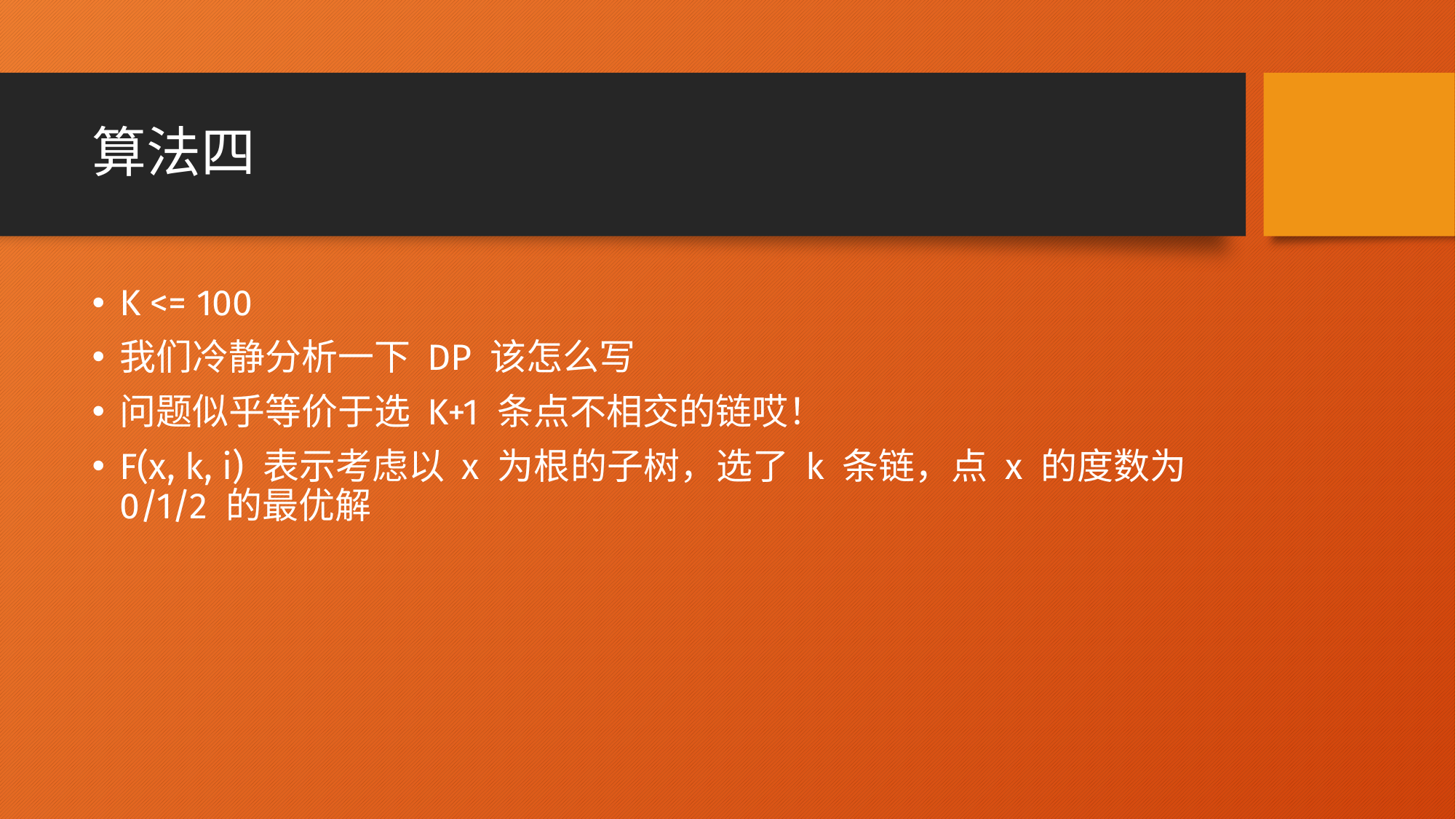

# 算法四
K <= 100
我们冷静分析一下 DP 该怎么写
问题似乎等价于选 K+1 条点不相交的链哎！
F(x, k, i) 表示考虑以 x 为根的子树，选了 k 条链，点 x 的度数为 0/1/2 的最优解